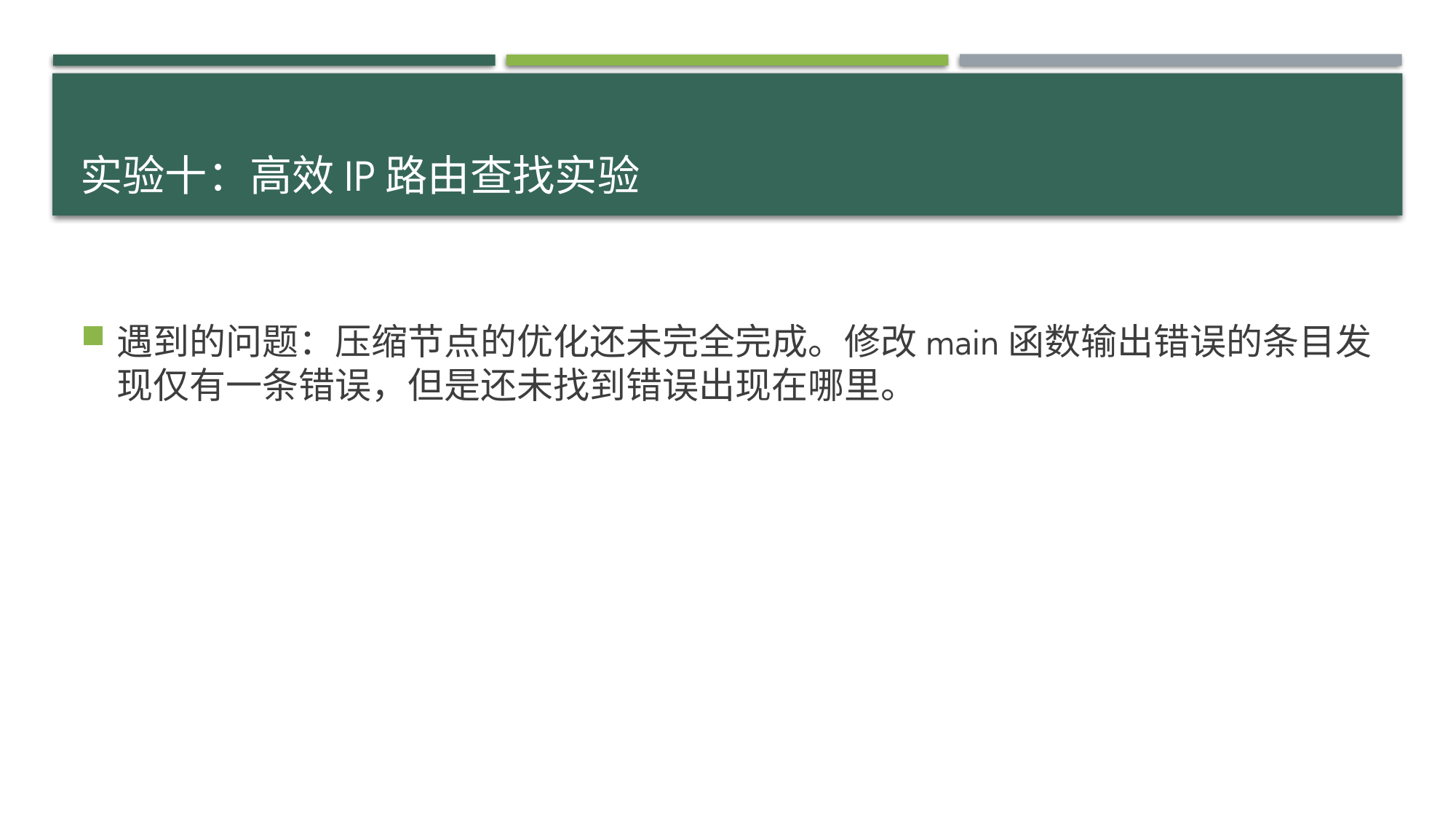

# 实验十：高效IP路由查找实验
遇到的问题：压缩节点的优化还未完全完成。修改main函数输出错误的条目发现仅有一条错误，但是还未找到错误出现在哪里。